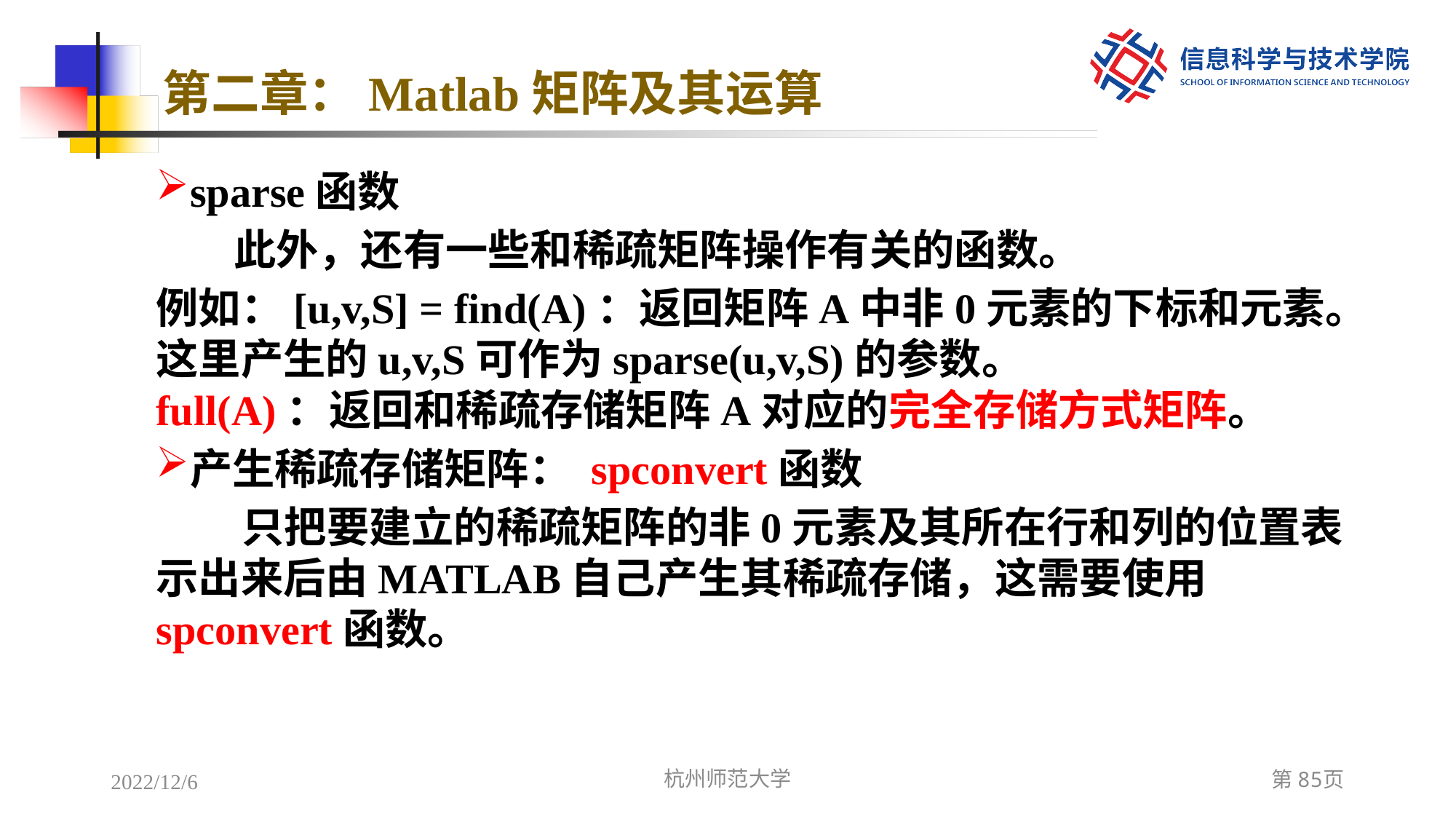

# 第二章：Matlab矩阵及其运算
sparse函数
       此外，还有一些和稀疏矩阵操作有关的函数。
例如：[u,v,S] = find(A)：返回矩阵A中非0元素的下标和元素。这里产生的u,v,S可作为sparse(u,v,S)的参数。
full(A)：返回和稀疏存储矩阵A对应的完全存储方式矩阵。
产生稀疏存储矩阵： spconvert函数
只把要建立的稀疏矩阵的非0元素及其所在行和列的位置表示出来后由MATLAB自己产生其稀疏存储，这需要使用spconvert函数。

2022/12/6
杭州师范大学
第85页